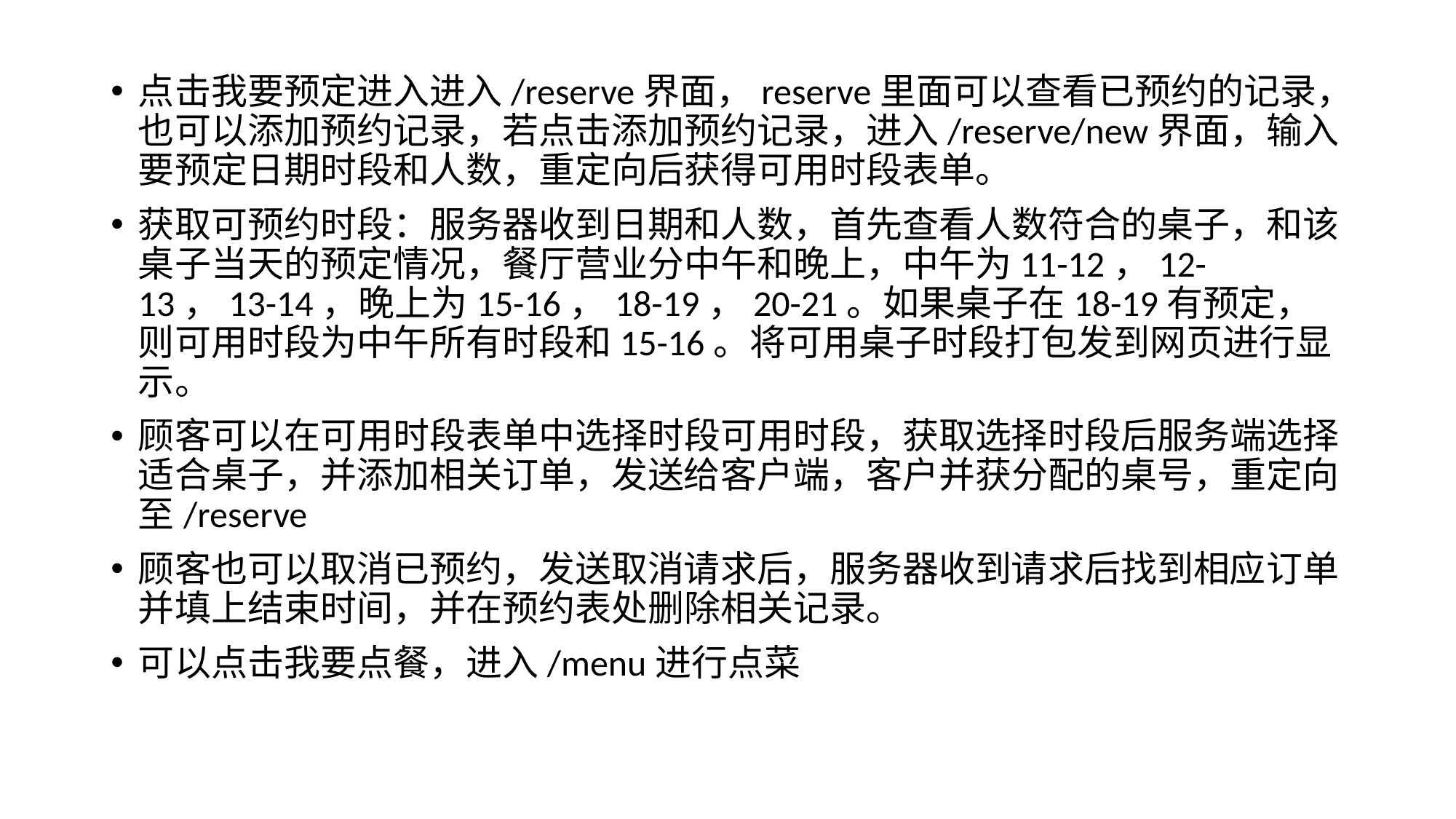

点击我要预定进入进入/reserve界面，reserve里面可以查看已预约的记录，也可以添加预约记录，若点击添加预约记录，进入/reserve/new界面，输入要预定日期时段和人数，重定向后获得可用时段表单。
获取可预约时段：服务器收到日期和人数，首先查看人数符合的桌子，和该桌子当天的预定情况，餐厅营业分中午和晚上，中午为11-12，12-13，13-14，晚上为15-16，18-19，20-21。如果桌子在18-19有预定，则可用时段为中午所有时段和15-16。将可用桌子时段打包发到网页进行显示。
顾客可以在可用时段表单中选择时段可用时段，获取选择时段后服务端选择适合桌子，并添加相关订单，发送给客户端，客户并获分配的桌号，重定向至/reserve
顾客也可以取消已预约，发送取消请求后，服务器收到请求后找到相应订单并填上结束时间，并在预约表处删除相关记录。
可以点击我要点餐，进入/menu进行点菜